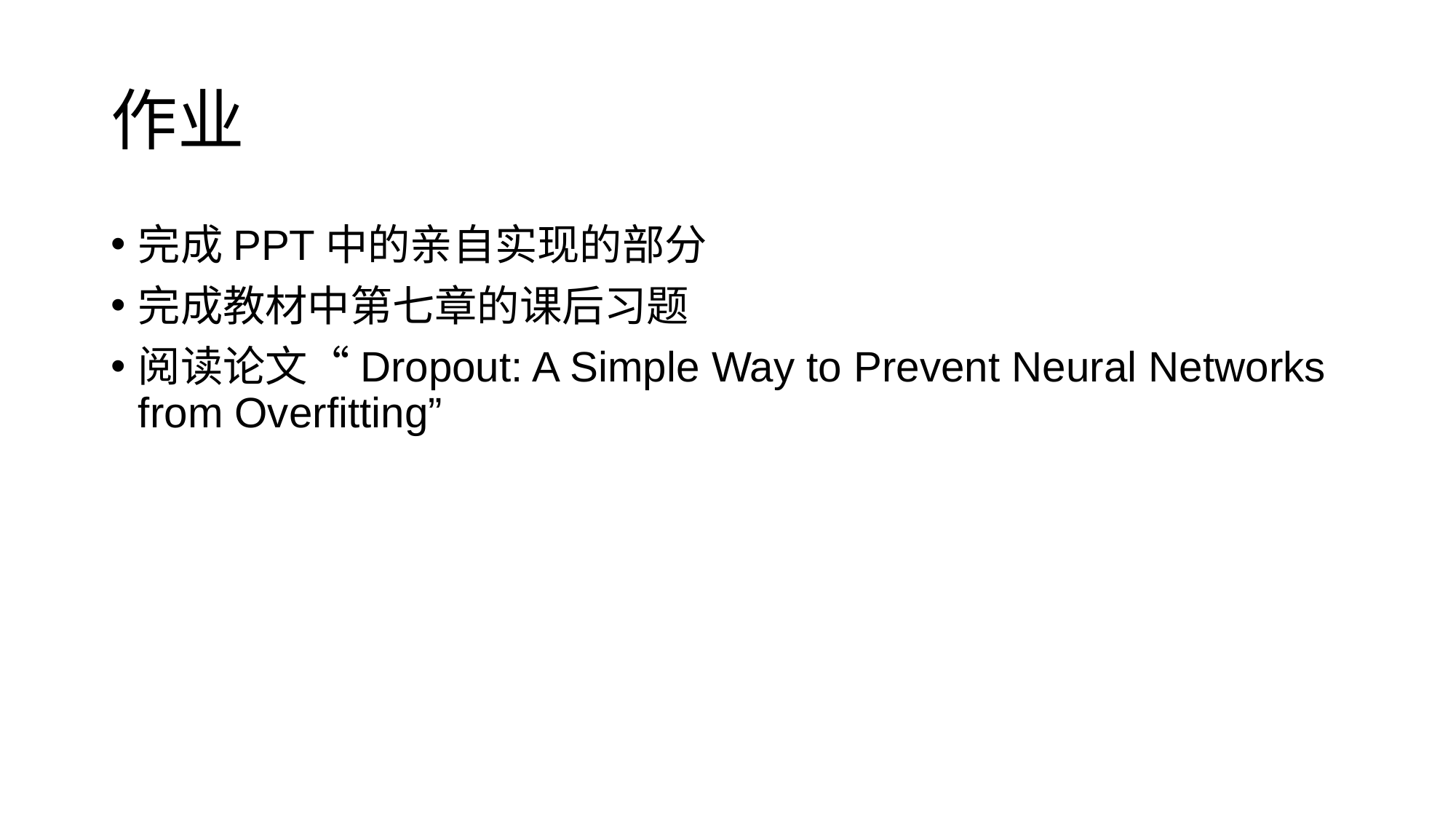

# 作业
完成PPT中的亲自实现的部分
完成教材中第七章的课后习题
阅读论文“Dropout: A Simple Way to Prevent Neural Networks from Overfitting”